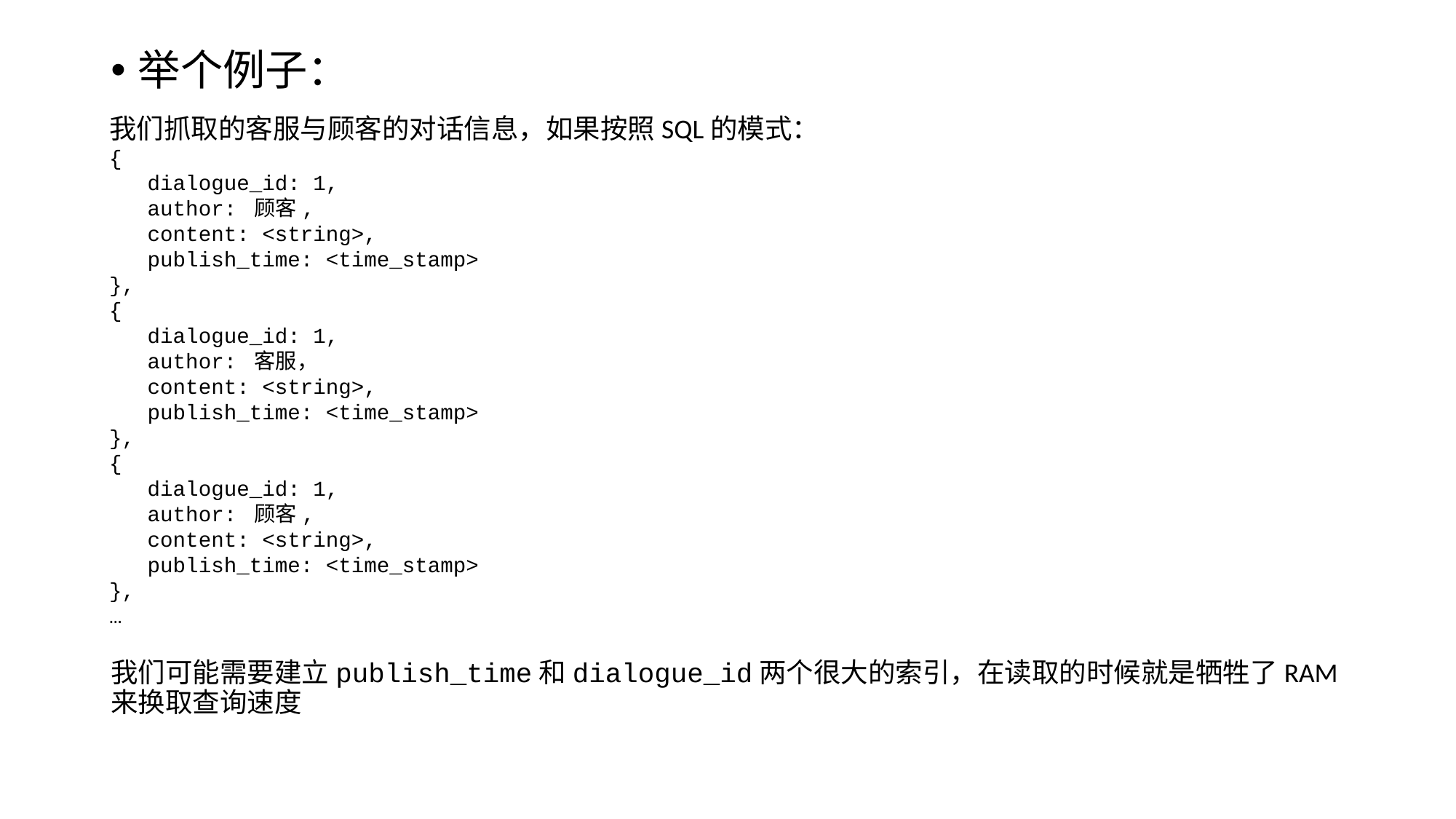

举个例子：

我们可能需要建立publish_time和dialogue_id两个很大的索引，在读取的时候就是牺牲了RAM来换取查询速度

我们抓取的客服与顾客的对话信息，如果按照SQL的模式：
{
   dialogue_id: 1,
   author: 顾客,
   content: <string>,
   publish_time: <time_stamp>
},
{
   dialogue_id: 1,
   author: 客服，
   content: <string>,
   publish_time: <time_stamp>
},
{
   dialogue_id: 1,
   author: 顾客,
   content: <string>,
   publish_time: <time_stamp>
},
…